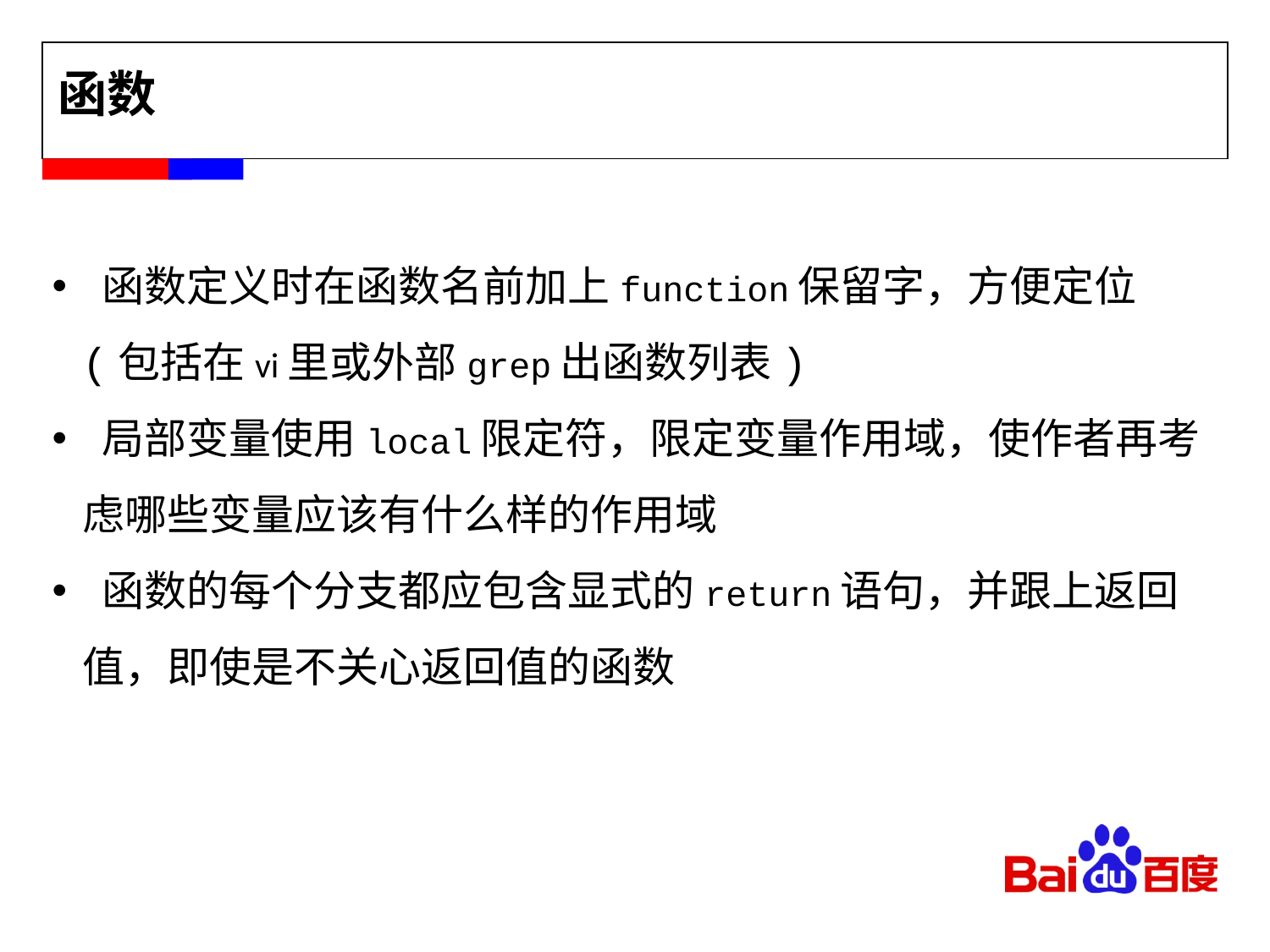

# 函数
 函数定义时在函数名前加上function保留字，方便定位(包括在vi里或外部grep出函数列表)
 局部变量使用local限定符，限定变量作用域，使作者再考虑哪些变量应该有什么样的作用域
 函数的每个分支都应包含显式的return语句，并跟上返回值，即使是不关心返回值的函数